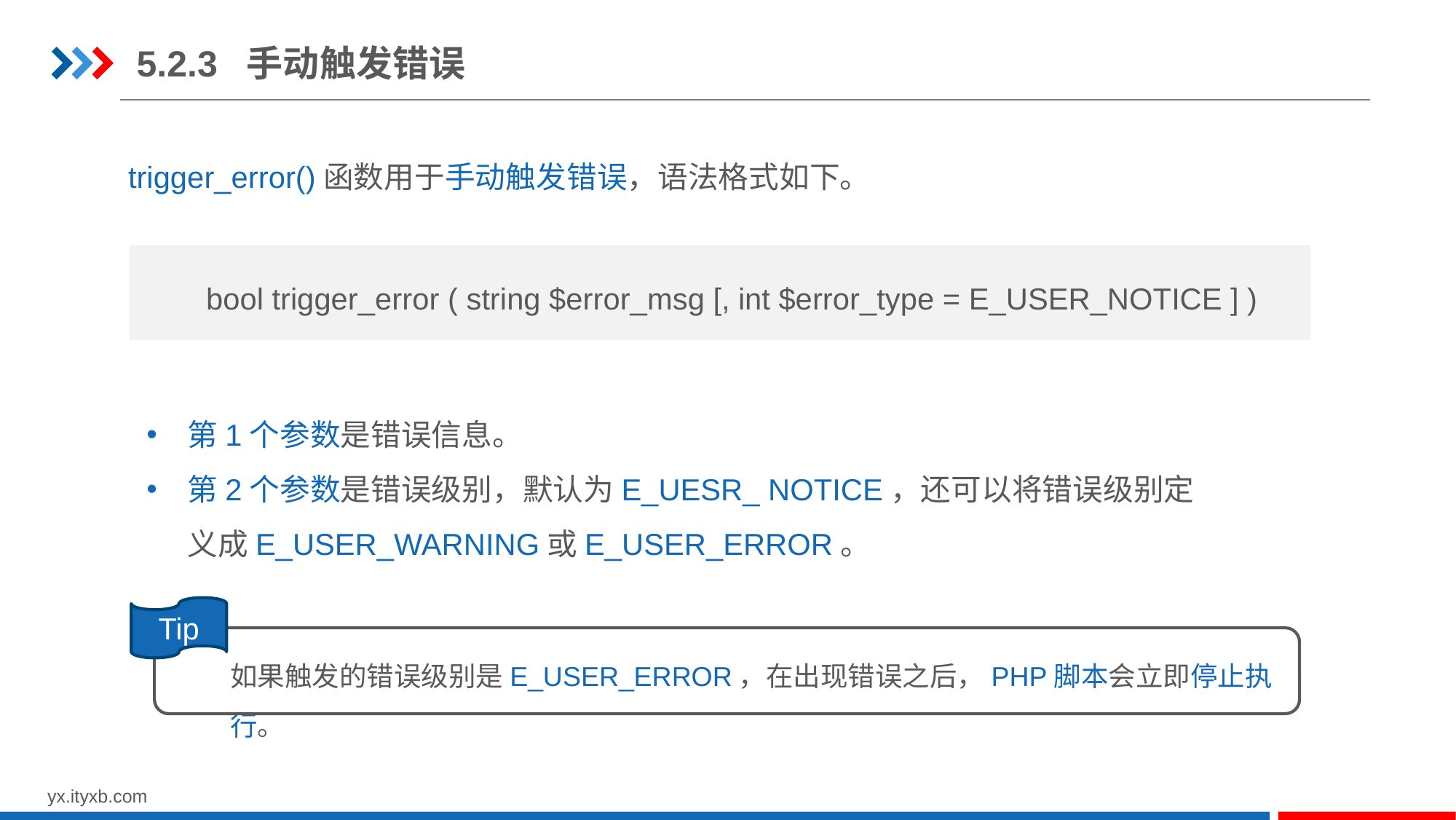

5.2.3  手动触发错误
trigger_error()函数用于手动触发错误，语法格式如下。

bool trigger_error ( string $error_msg [, int $error_type = E_USER_NOTICE ] )
第1个参数是错误信息。
第2个参数是错误级别，默认为E_UESR_ NOTICE，还可以将错误级别定义成E_USER_WARNING或E_USER_ERROR。
Tip

如果触发的错误级别是E_USER_ERROR，在出现错误之后，PHP脚本会立即停止执行。